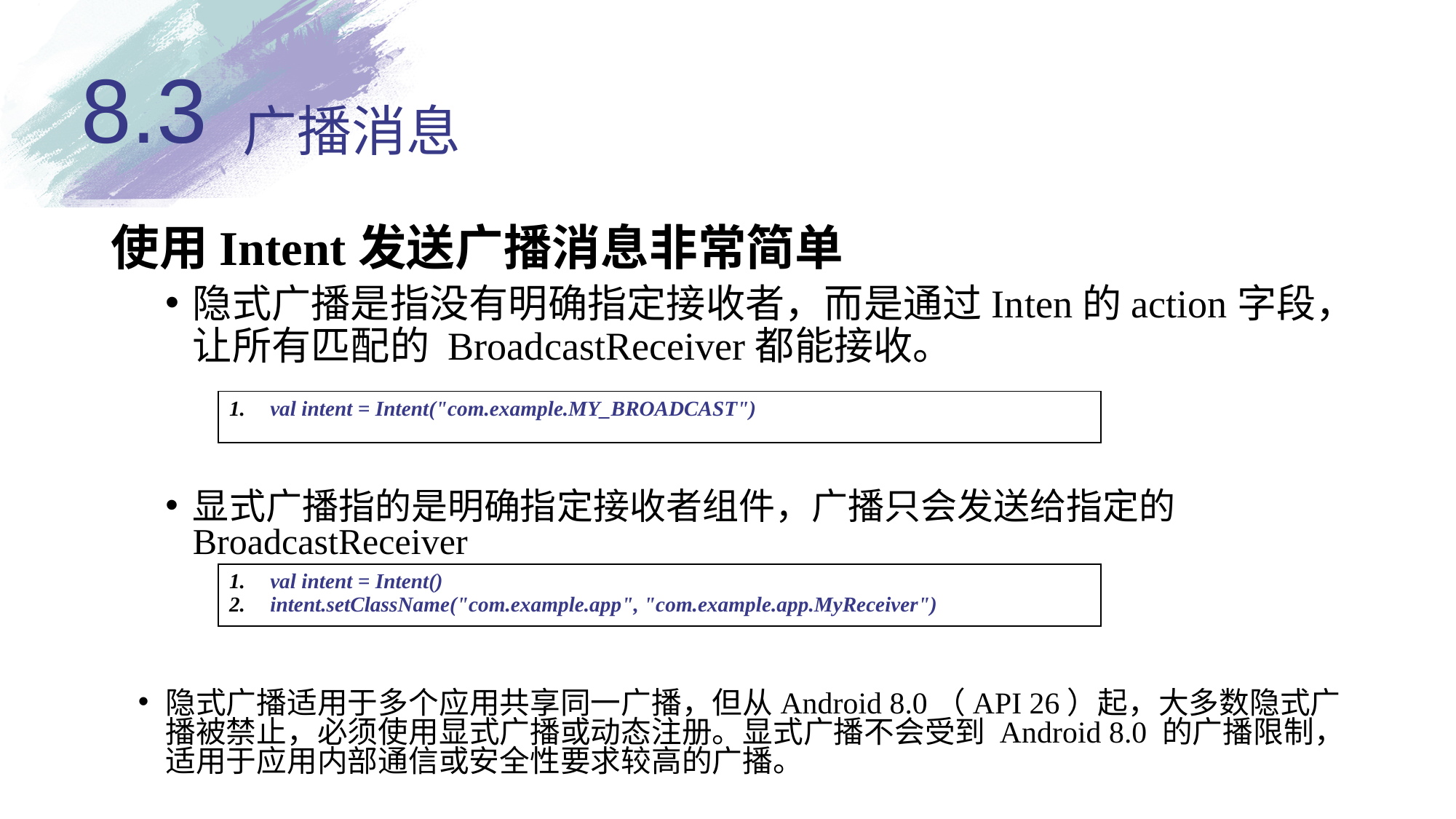

8.3
# 广播消息
使用Intent发送广播消息非常简单
隐式广播是指没有明确指定接收者，而是通过Inten的action字段，让所有匹配的 BroadcastReceiver都能接收。

显式广播指的是明确指定接收者组件，广播只会发送给指定的BroadcastReceiver

隐式广播适用于多个应用共享同一广播，但从Android 8.0（API 26）起，大多数隐式广播被禁止，必须使用显式广播或动态注册。显式广播不会受到 Android 8.0 的广播限制，适用于应用内部通信或安全性要求较高的广播。

| val intent = Intent("com.example.MY\_BROADCAST") |
| --- |
| val intent = Intent() intent.setClassName("com.example.app", "com.example.app.MyReceiver") |
| --- |